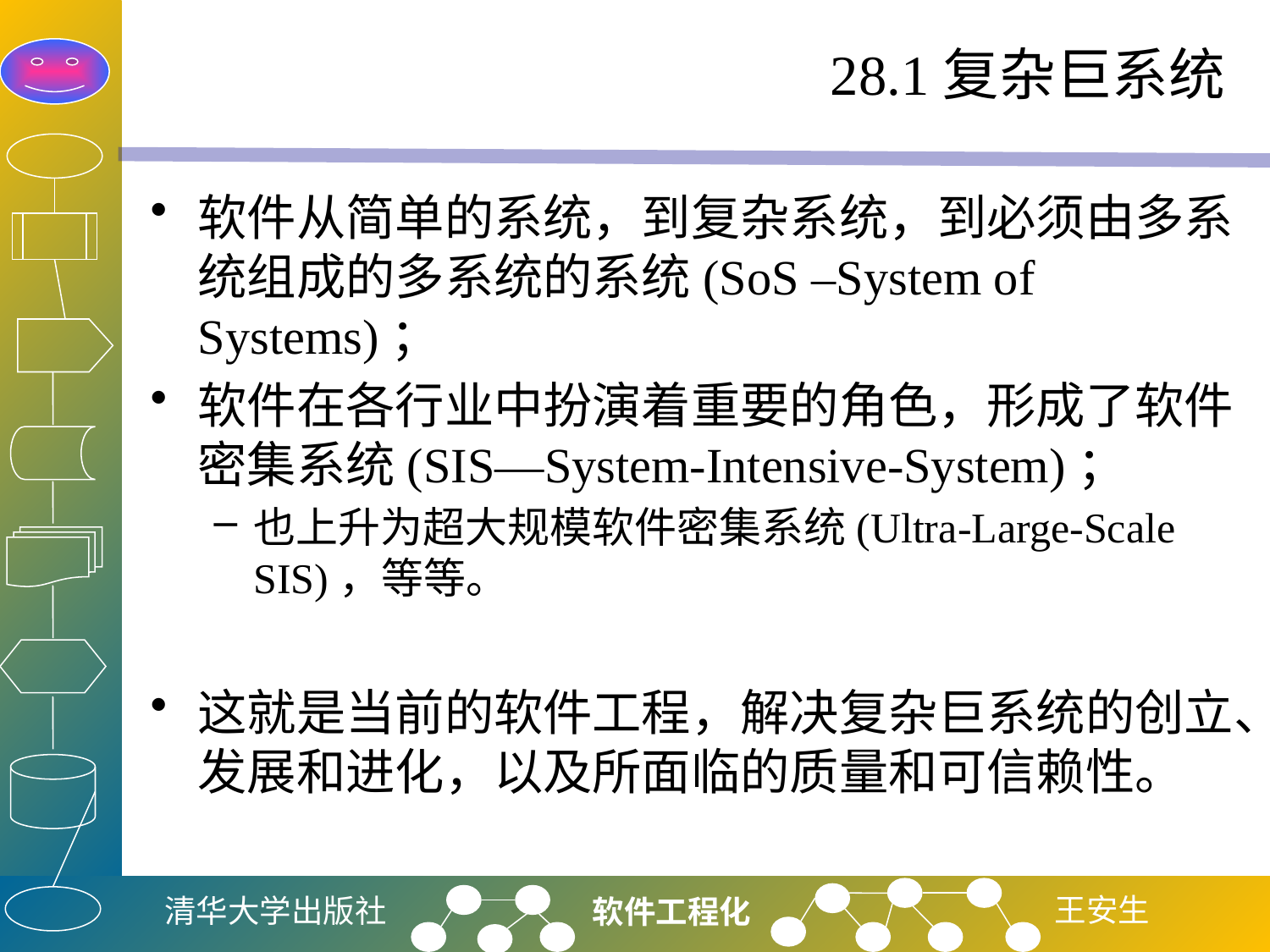

# 28.1复杂巨系统
软件从简单的系统，到复杂系统，到必须由多系统组成的多系统的系统(SoS –System of Systems)；
软件在各行业中扮演着重要的角色，形成了软件密集系统(SIS—System-Intensive-System)；
也上升为超大规模软件密集系统(Ultra-Large-Scale SIS)，等等。

这就是当前的软件工程，解决复杂巨系统的创立、发展和进化，以及所面临的质量和可信赖性。